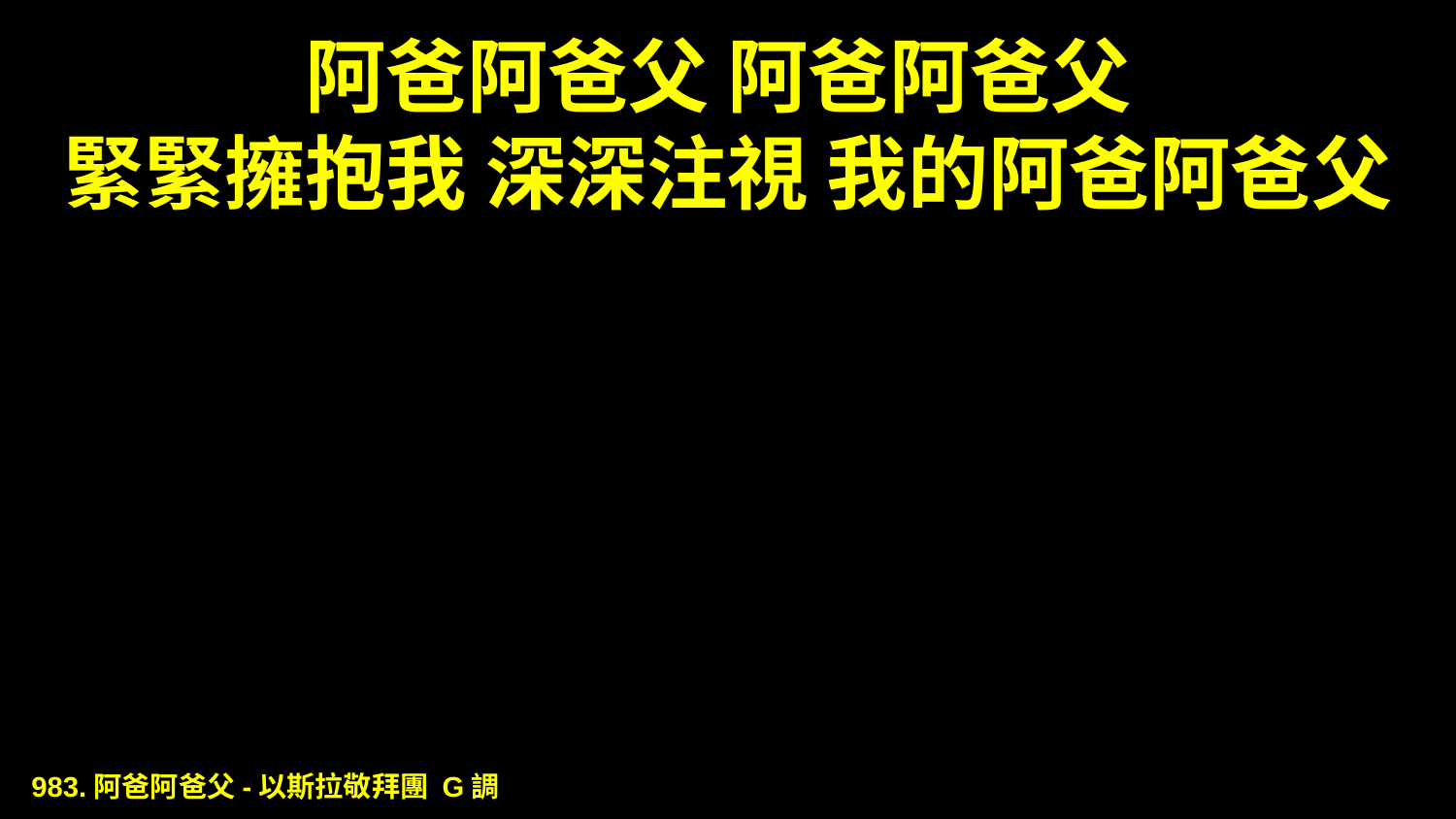

# 阿爸阿爸父 阿爸阿爸父 緊緊擁抱我 深深注視 我的阿爸阿爸父
983.阿爸阿爸父-以斯拉敬拜團 G調